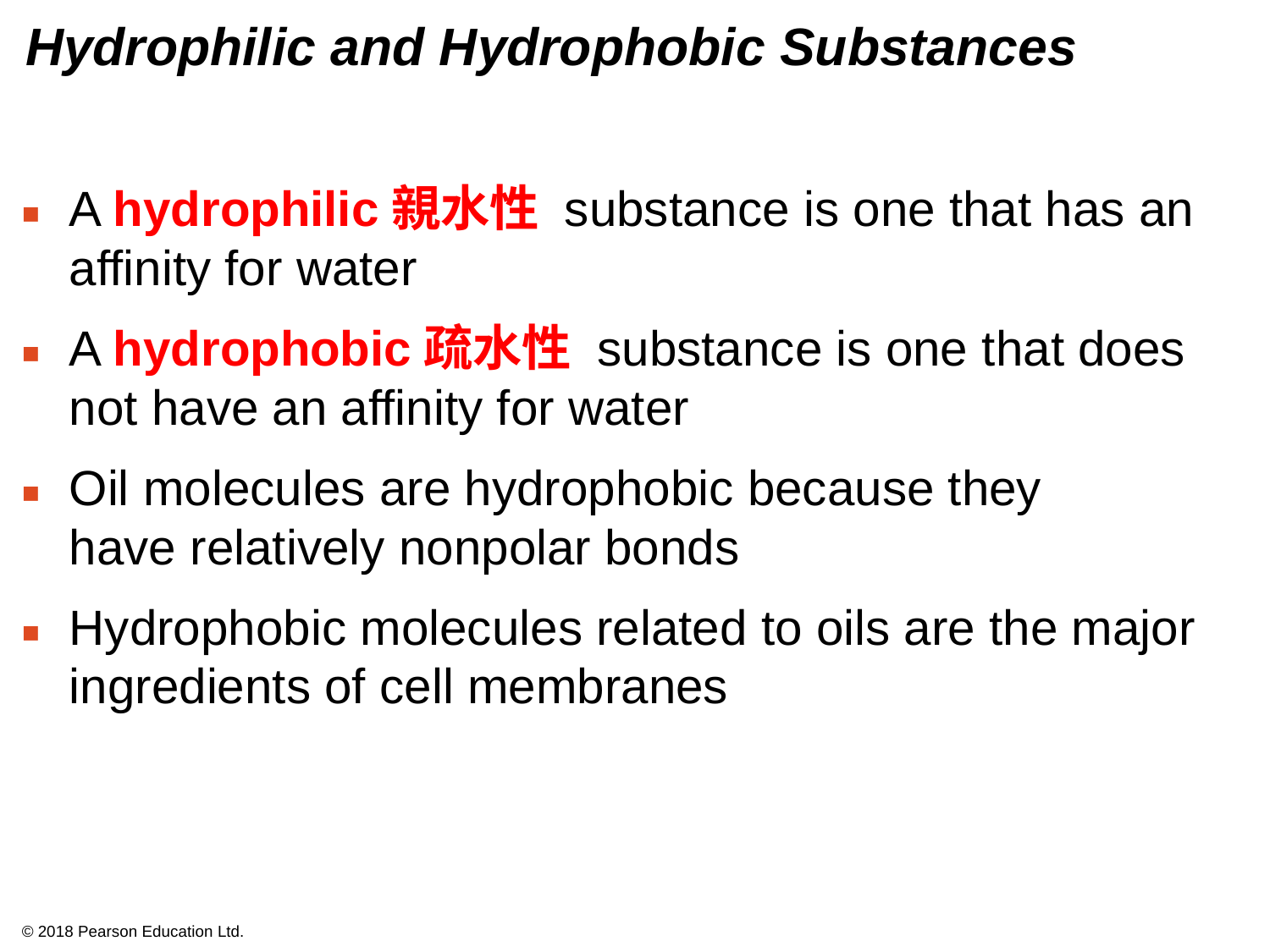

# Hydrophilic and Hydrophobic Substances
A hydrophilic親水性 substance is one that has an
affinity for water
A hydrophobic疏水性 substance is one that does not have an affinity for water
Oil molecules are hydrophobic because they
have relatively nonpolar bonds
Hydrophobic molecules related to oils are the major ingredients of cell membranes
© 2018 Pearson Education Ltd.